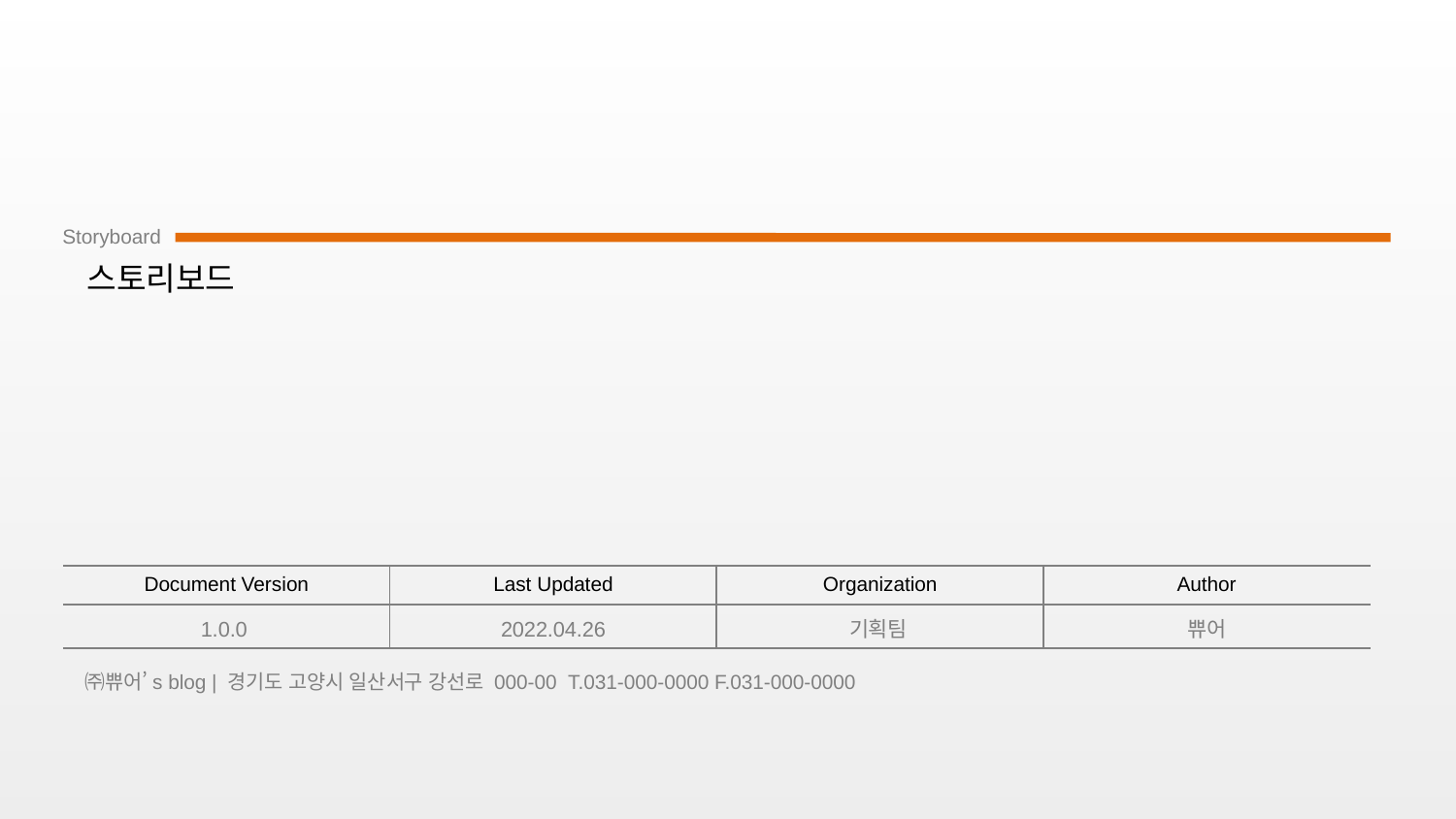

# 스토리보드
1.0.0
2022.04.26
기획팀
쀼어
㈜쀼어’s blog | 경기도 고양시 일산서구 강선로 000-00  T.031-000-0000 F.031-000-0000